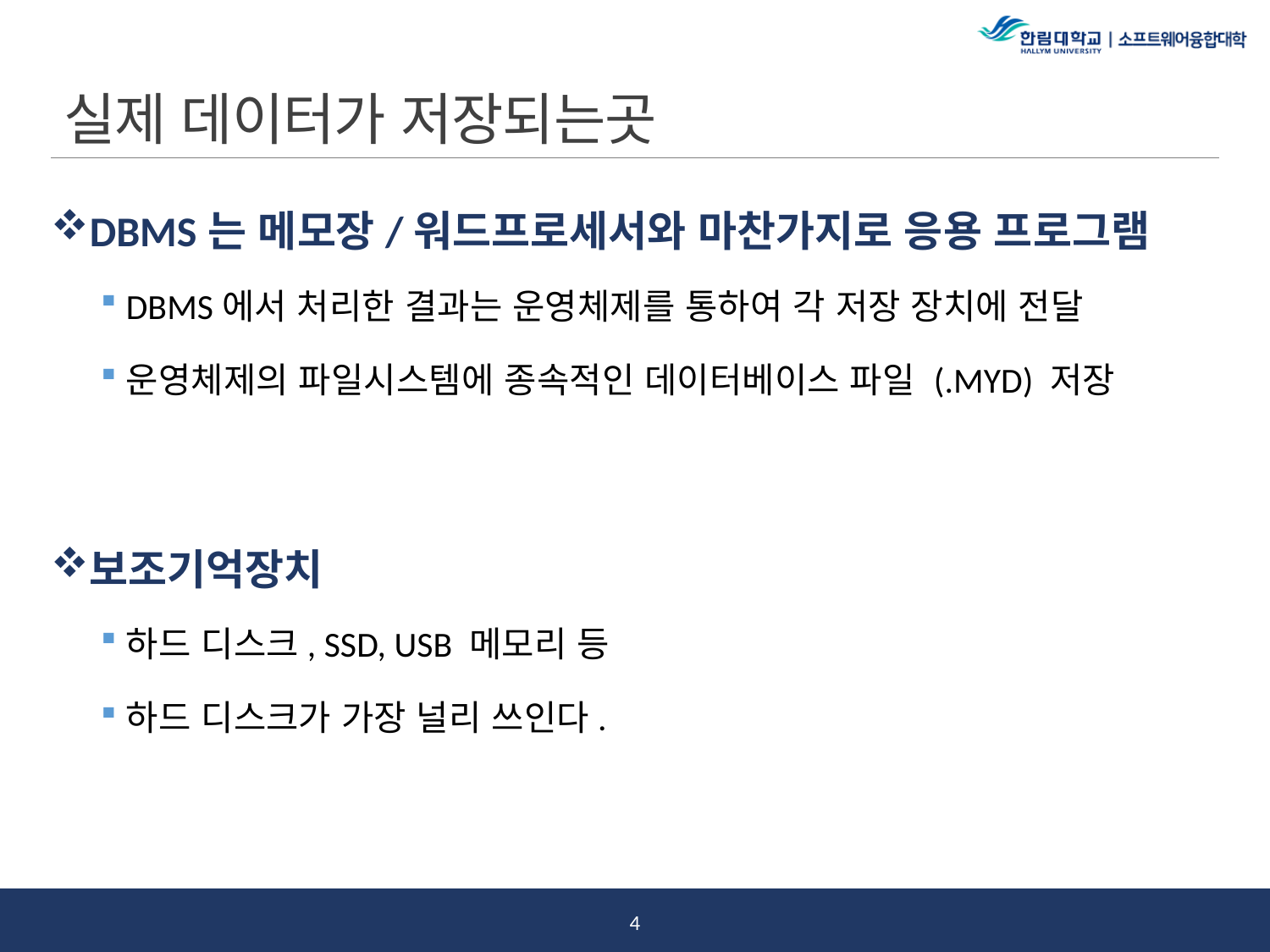

# 실제 데이터가 저장되는곳
DBMS는 메모장/워드프로세서와 마찬가지로 응용 프로그램
DBMS에서 처리한 결과는 운영체제를 통하여 각 저장 장치에 전달
운영체제의 파일시스템에 종속적인 데이터베이스 파일 (.MYD) 저장

보조기억장치
하드 디스크, SSD, USB 메모리 등
하드 디스크가 가장 널리 쓰인다.

4